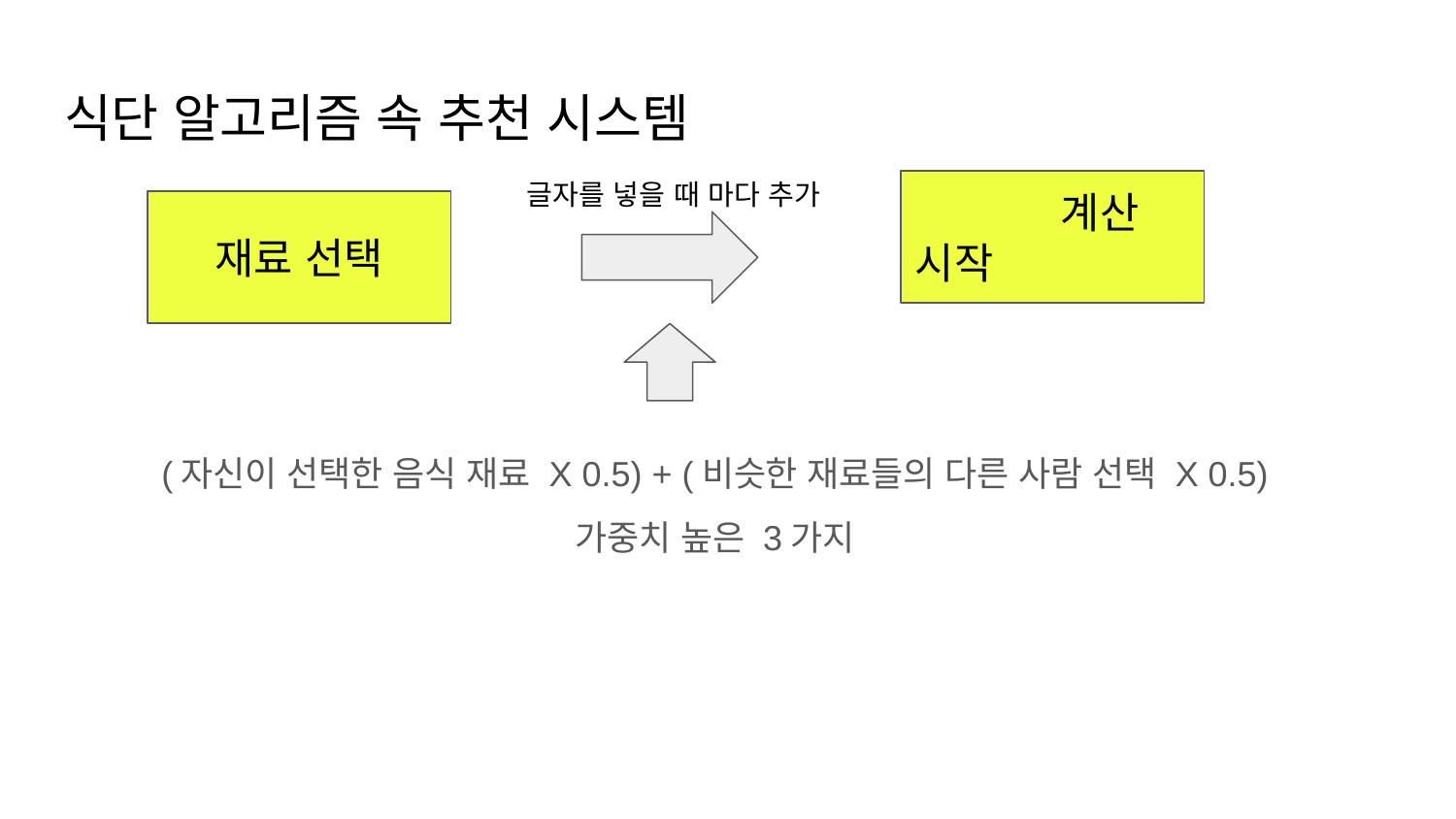

# 식단 알고리즘 속 추천 시스템
글자를 넣을 때 마다 추가
	계산 시작
재료 선택

(자신이 선택한 음식 재료 X 0.5) + (비슷한 재료들의 다른 사람 선택 X 0.5)
가중치 높은 3가지